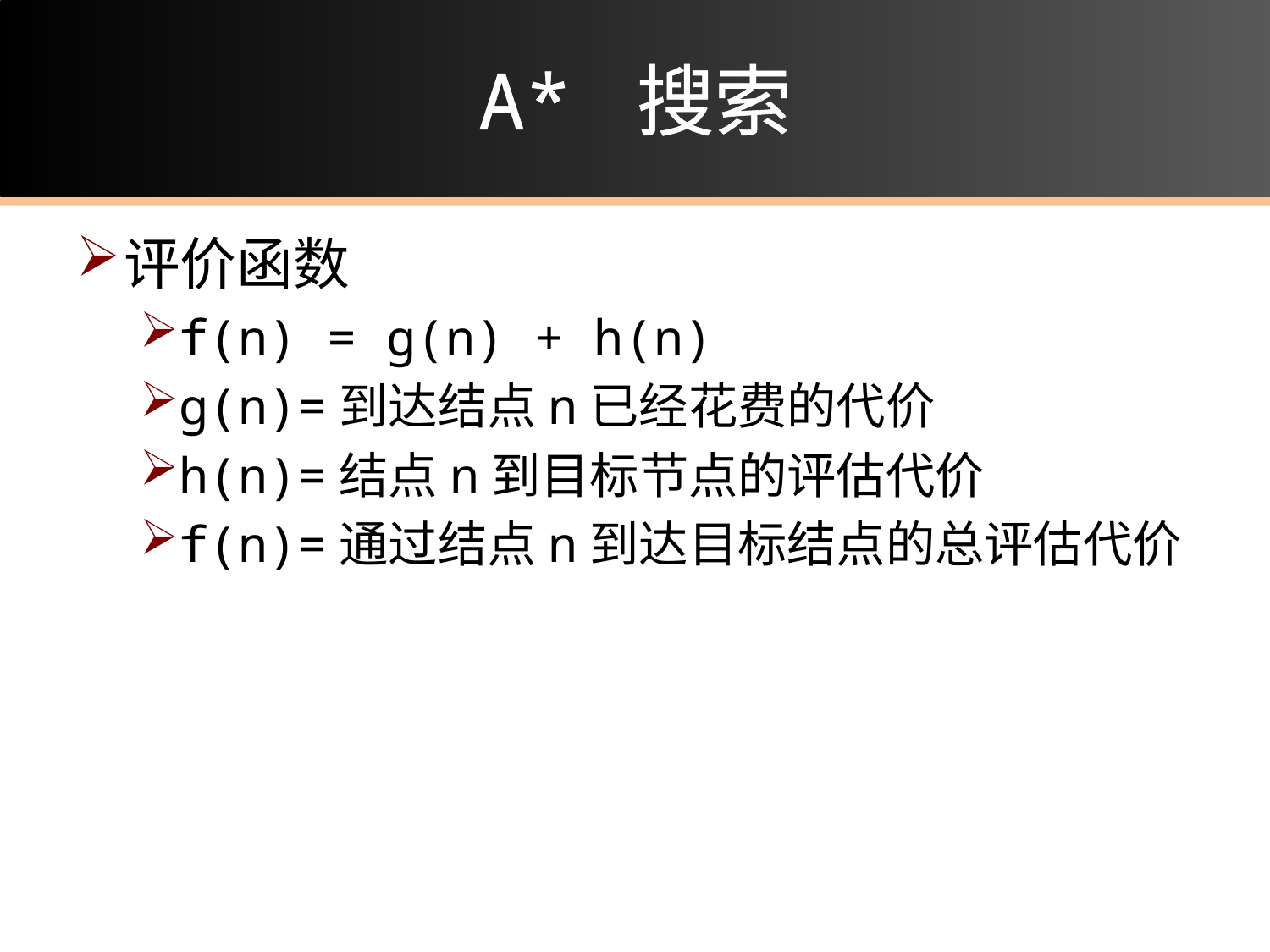

# A* 搜索
评价函数
f(n) = g(n) + h(n)
g(n)=到达结点n已经花费的代价
h(n)=结点n到目标节点的评估代价
f(n)=通过结点n到达目标结点的总评估代价